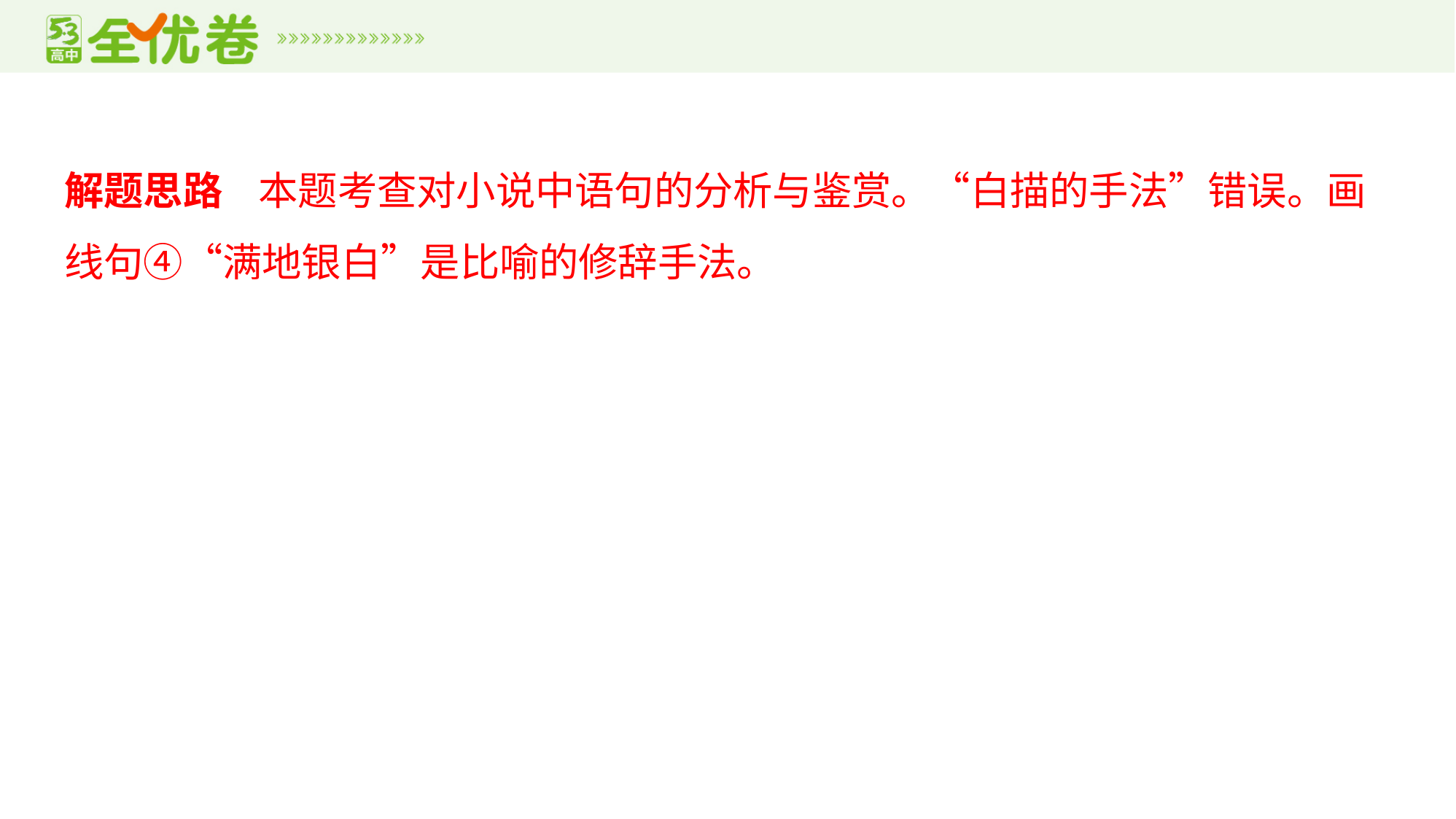

解题思路    本题考查对小说中语句的分析与鉴赏。“白描的手法”错误。画
线句④“满地银白”是比喻的修辞手法。